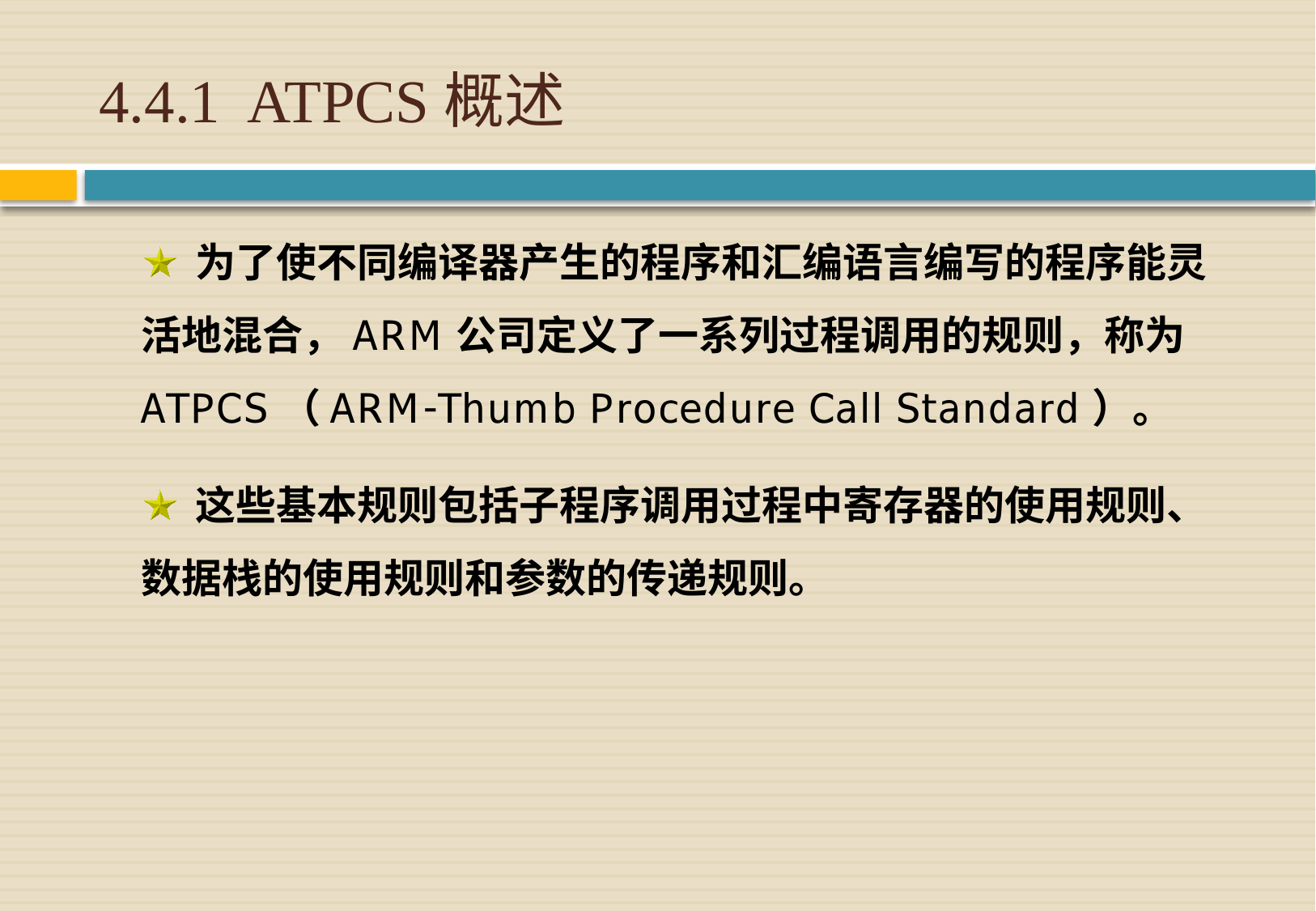

# 4.4.1  ATPCS概述
 为了使不同编译器产生的程序和汇编语言编写的程序能灵活地混合，ARM公司定义了一系列过程调用的规则，称为ATPCS（ARM-Thumb Procedure Call Standard）。
 这些基本规则包括子程序调用过程中寄存器的使用规则、数据栈的使用规则和参数的传递规则。